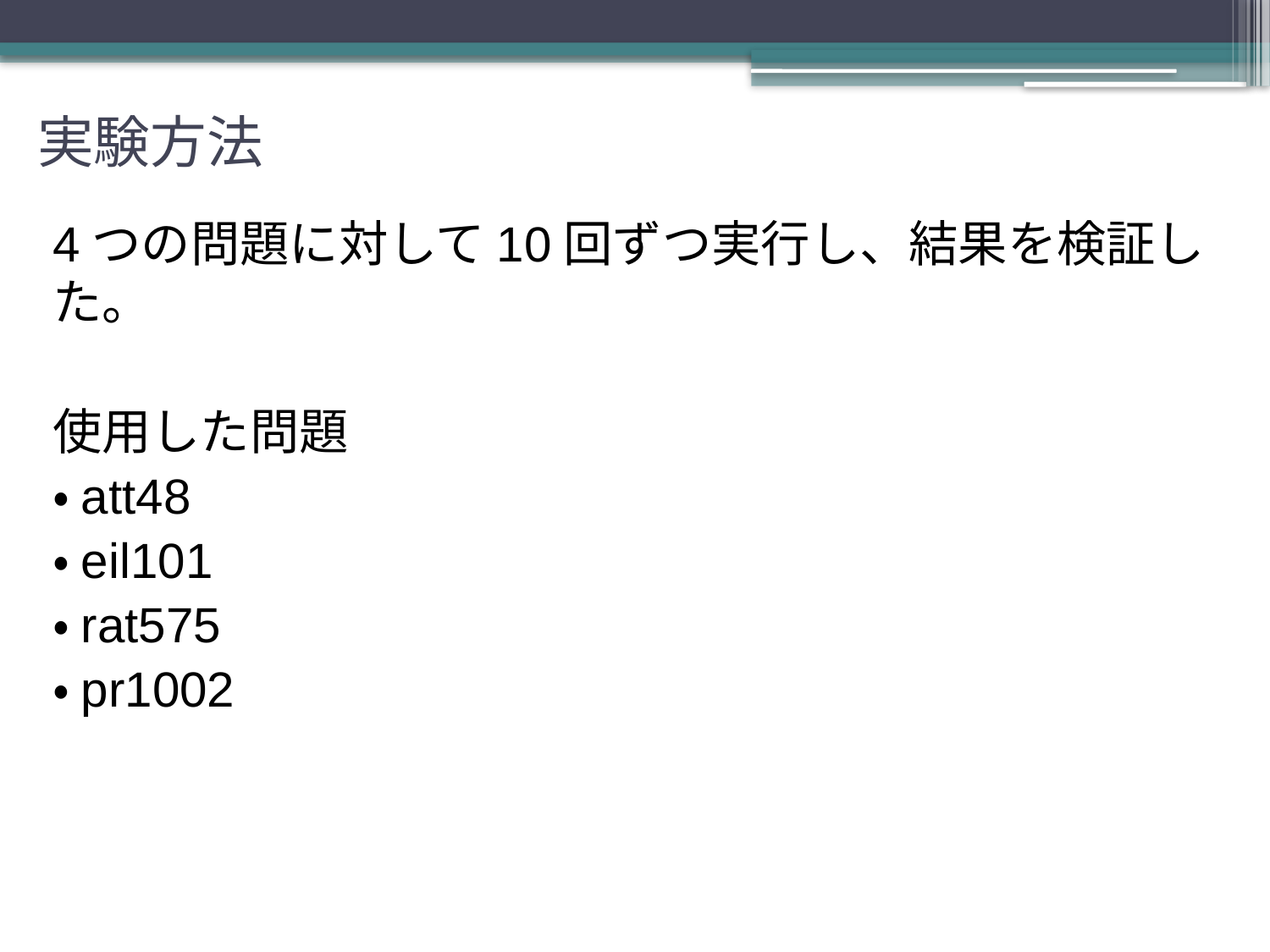

# 実験方法
4つの問題に対して10回ずつ実行し、結果を検証した。

使用した問題
・att48
・eil101
・rat575
・pr1002